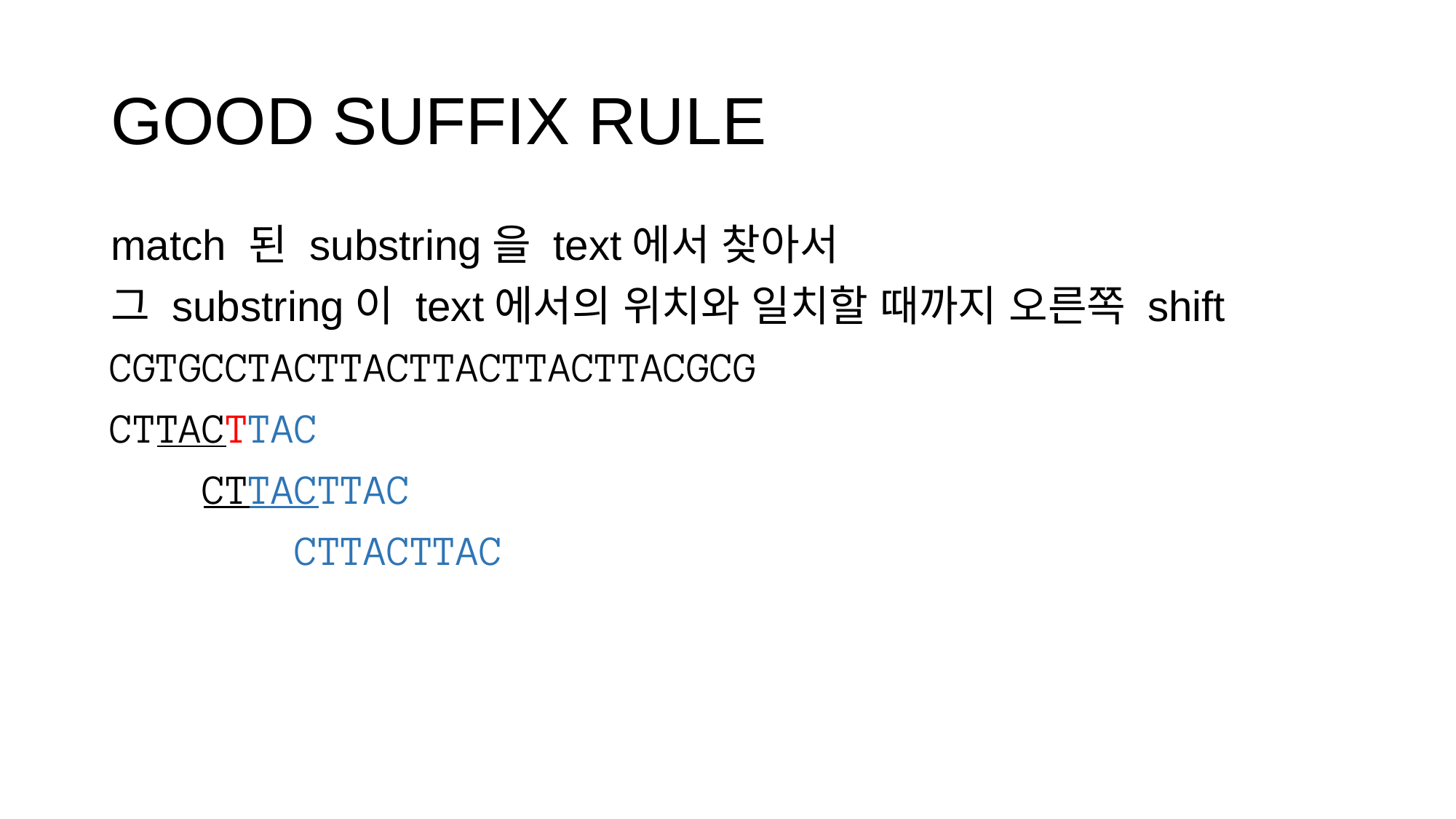

# GOOD SUFFIX RULE
match 된 substring을 text에서 찾아서
그 substring이 text에서의 위치와 일치할 때까지 오른쪽 shift
CGTGCCTACTTACTTACTTACTTACGCG
CTTACTTAC
    CTTACTTAC
        CTTACTTAC